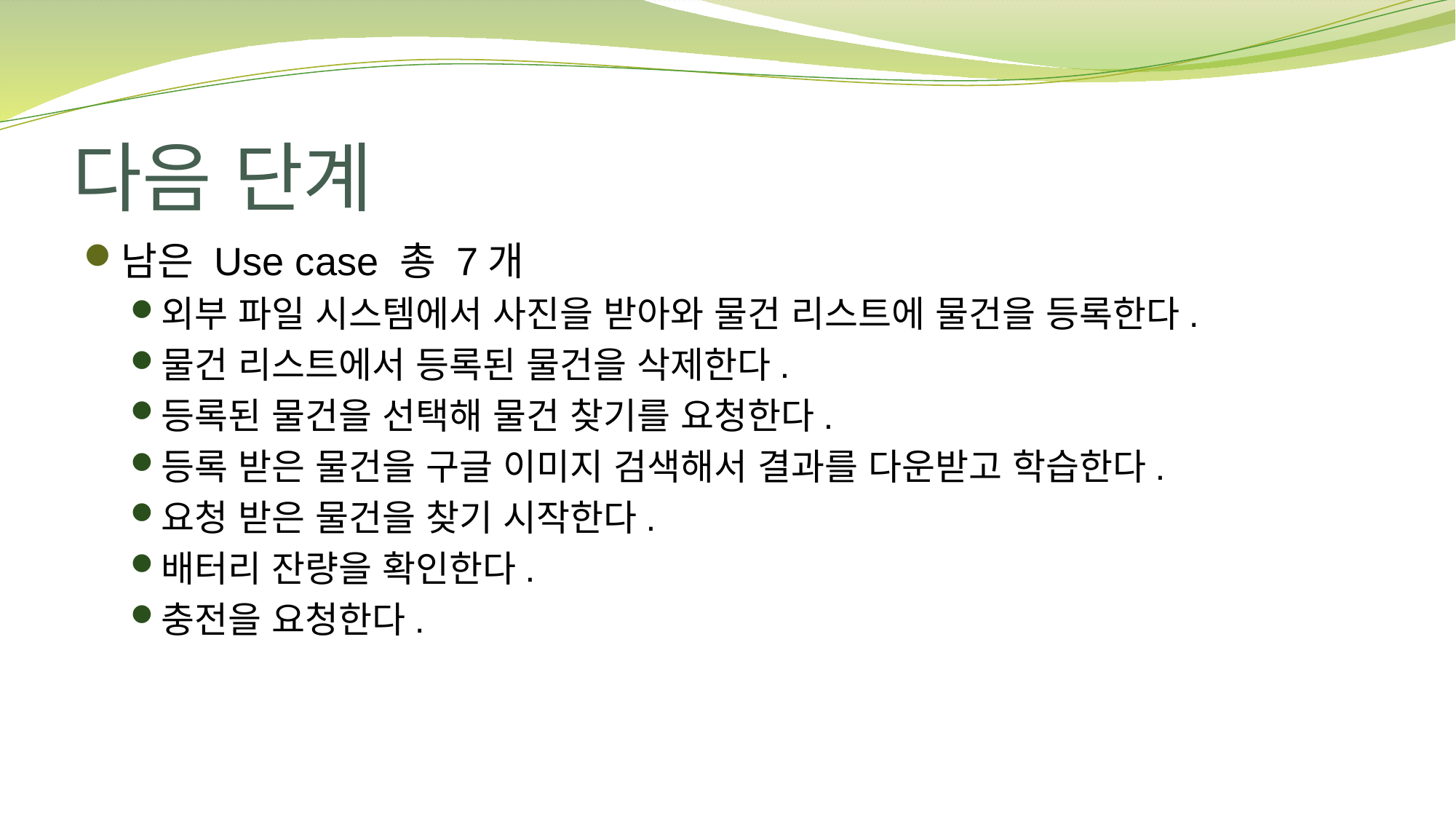

# 다음 단계
남은 Use case 총 7개
외부 파일 시스템에서 사진을 받아와 물건 리스트에 물건을 등록한다.
물건 리스트에서 등록된 물건을 삭제한다.
등록된 물건을 선택해 물건 찾기를 요청한다.
등록 받은 물건을 구글 이미지 검색해서 결과를 다운받고 학습한다.
요청 받은 물건을 찾기 시작한다.
배터리 잔량을 확인한다.
충전을 요청한다.